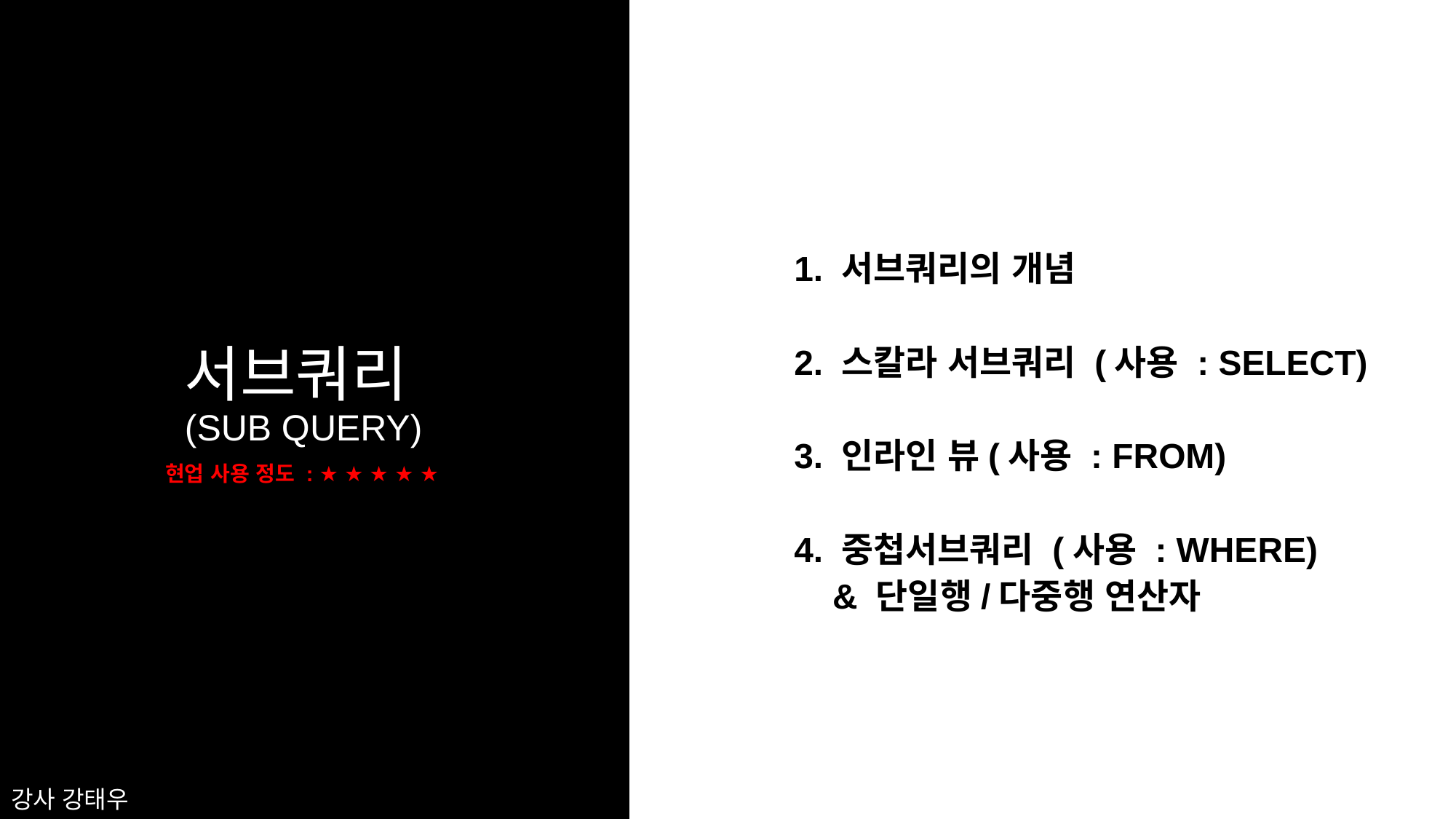

1. 서브쿼리의 개념

2. 스칼라 서브쿼리 (사용 : SELECT)

3. 인라인 뷰(사용 : FROM)

4. 중첩서브쿼리 (사용 : WHERE)
    & 단일행/다중행 연산자
# 서브쿼리 (SUB QUERY)
현업 사용 정도 : ★ ★ ★ ★ ★
강사 강태우